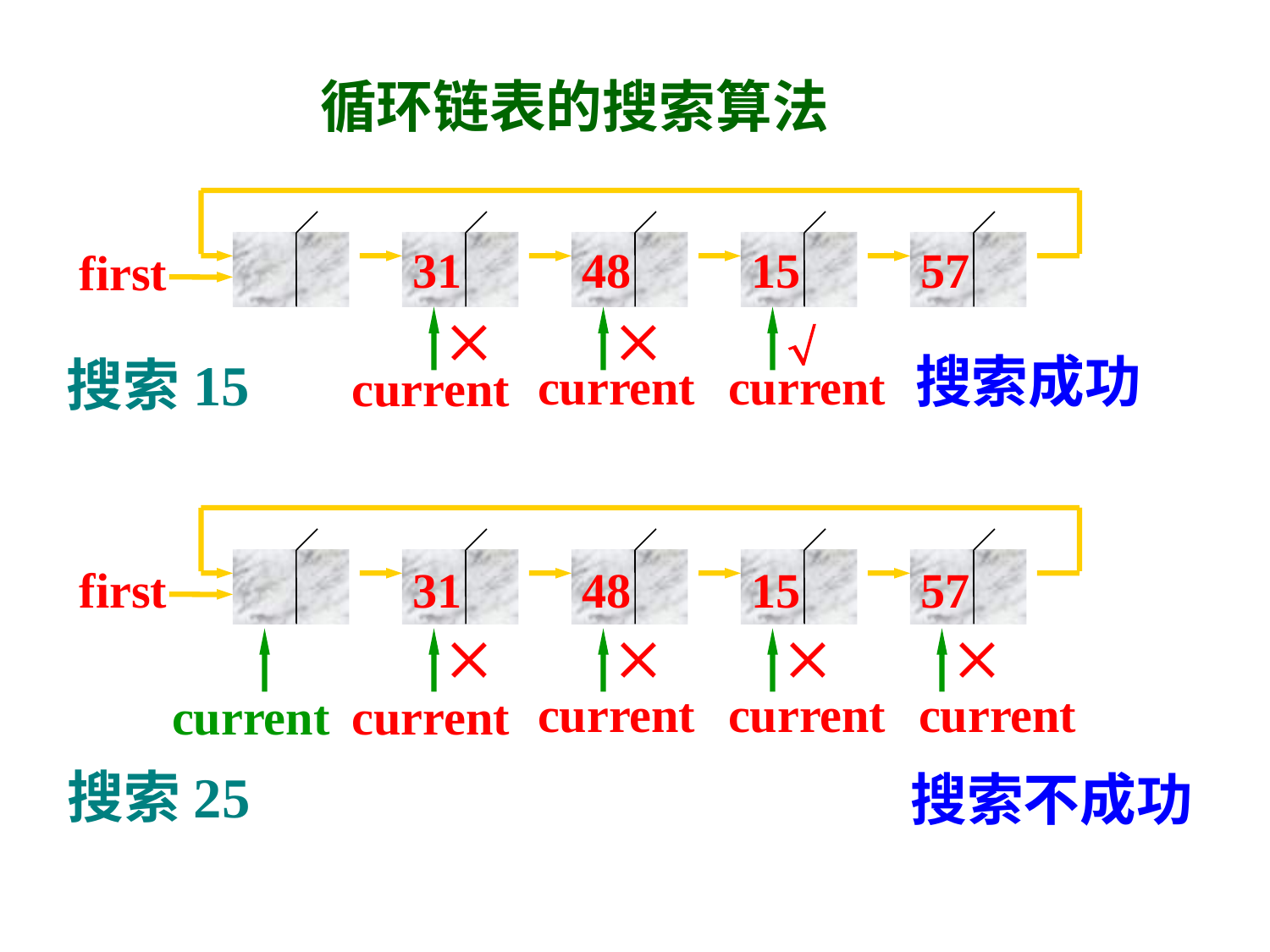

循环链表的搜索算法

31
48
15
57

first

×
×

√
搜索成功
搜索15
current
current
current

31
48
15
57
first

×
×
×
×

current
current
current
current
current
搜索25
搜索不成功
140